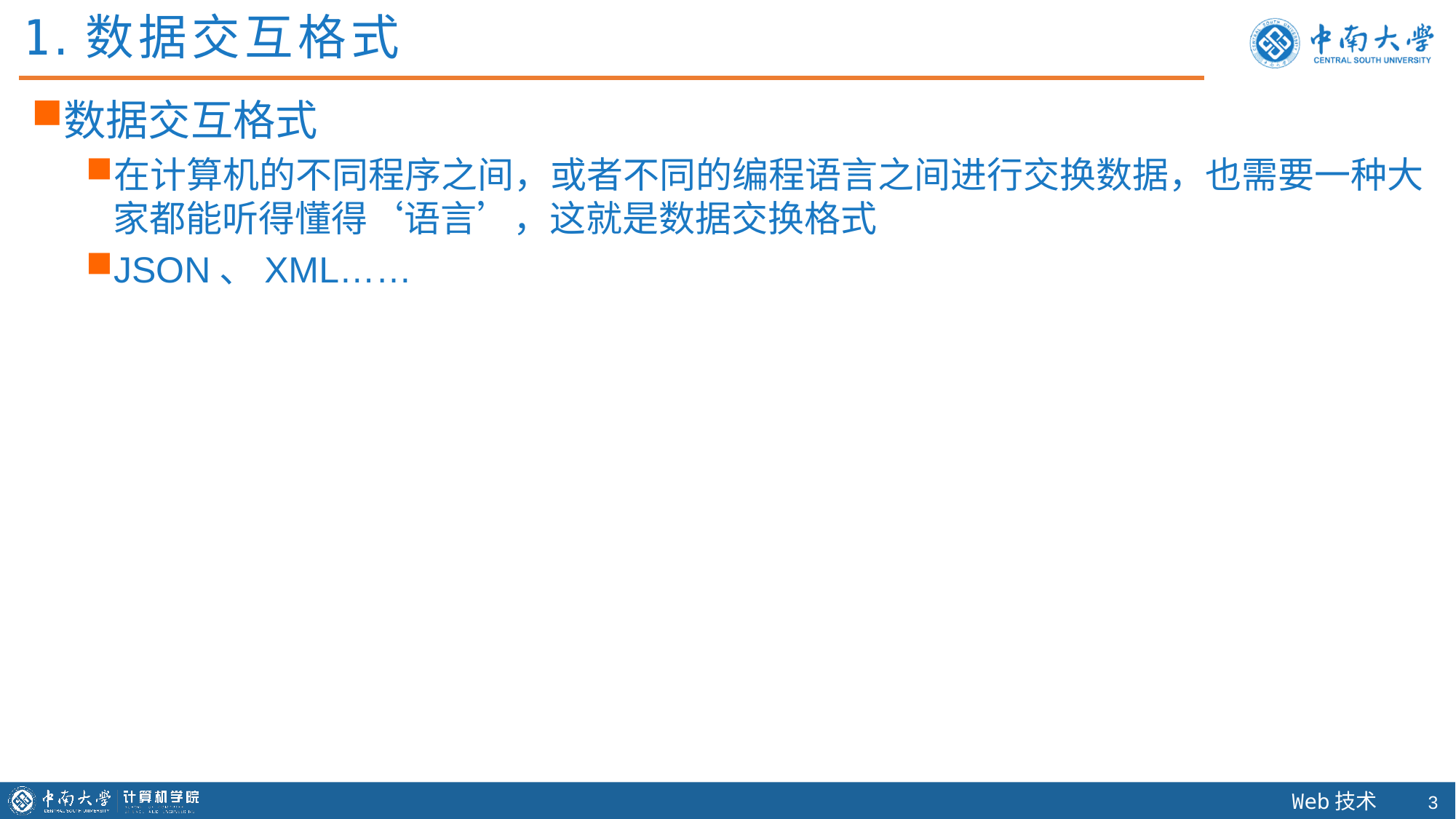

1.数据交互格式
数据交互格式
在计算机的不同程序之间，或者不同的编程语言之间进行交换数据，也需要一种大家都能听得懂得‘语言’，这就是数据交换格式
JSON、XML……
3